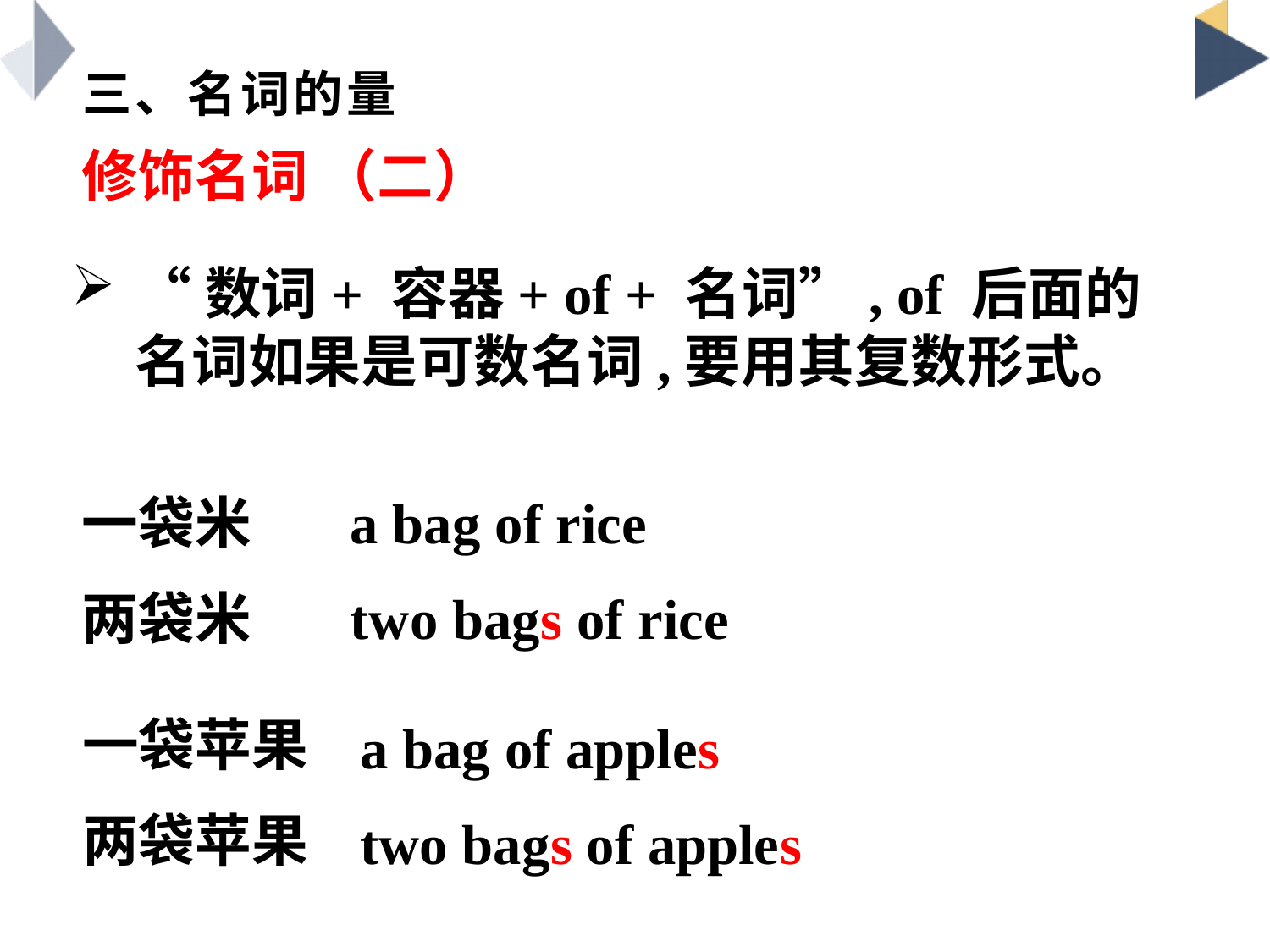

# 三、名词的量
修饰名词 （二）
“数词+ 容器+ of + 名词”, of 后面的名词如果是可数名词,要用其复数形式。
一袋米
两袋米
 a bag of rice
 two bags of rice
一袋苹果
两袋苹果
 a bag of apples
 two bags of apples